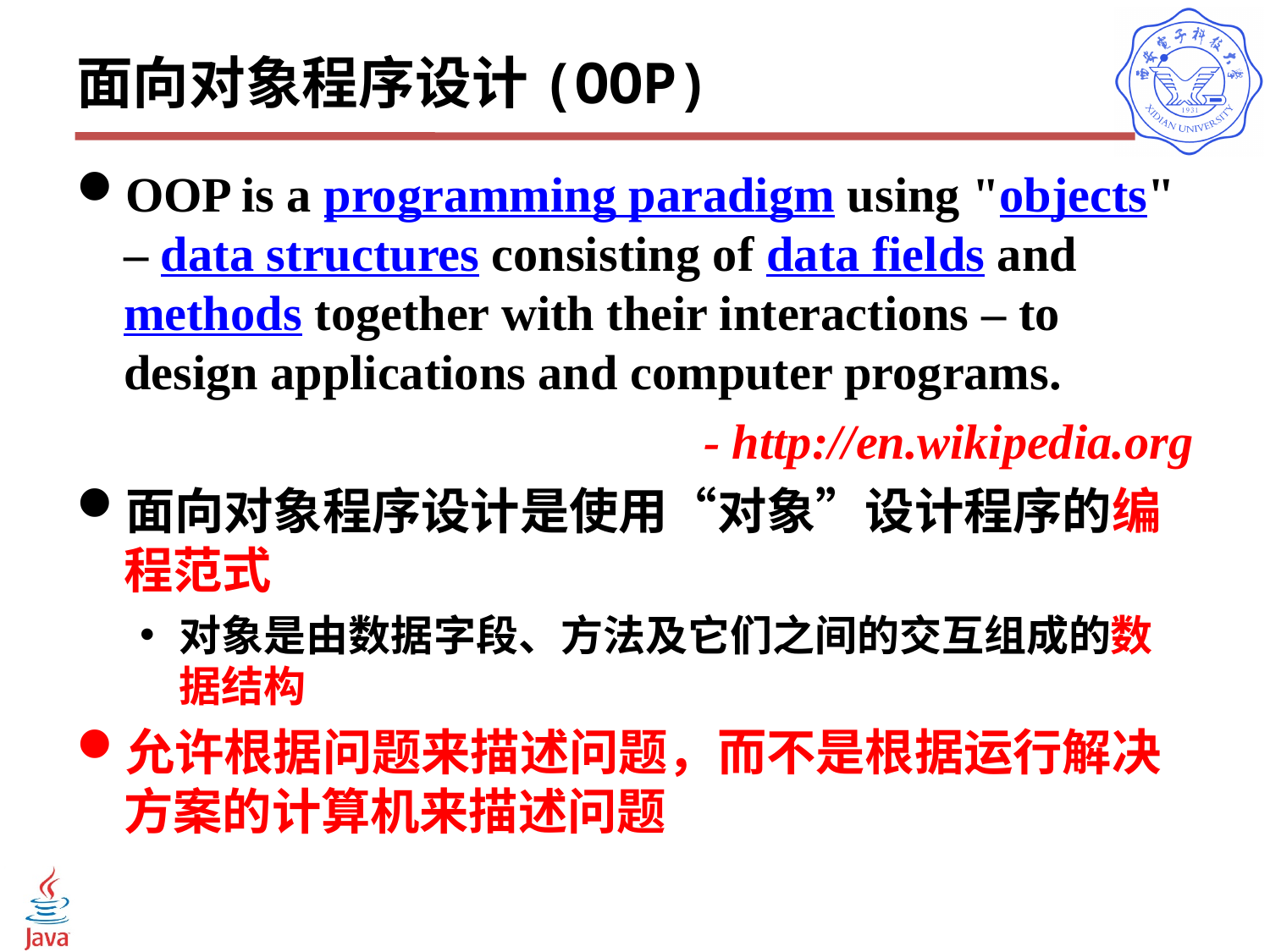

# 面向对象程序设计(OOP)
OOP is a programming paradigm using "objects" – data structures consisting of data fields and methods together with their interactions – to design applications and computer programs.
- http://en.wikipedia.org
面向对象程序设计是使用“对象”设计程序的编程范式
对象是由数据字段、方法及它们之间的交互组成的数据结构
允许根据问题来描述问题，而不是根据运行解决方案的计算机来描述问题